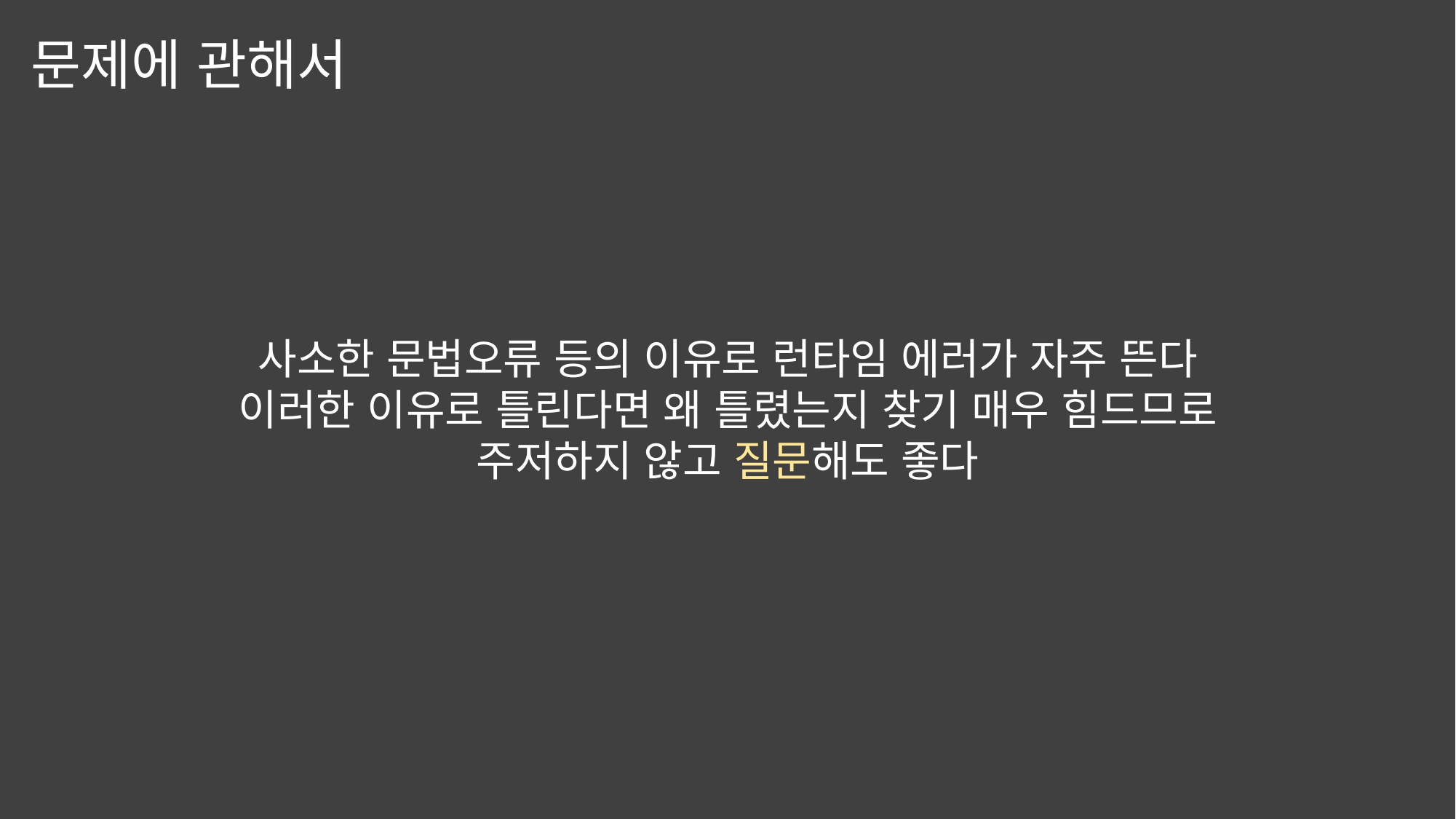

문제에 관해서
사소한 문법오류 등의 이유로 런타임 에러가 자주 뜬다
이러한 이유로 틀린다면 왜 틀렸는지 찾기 매우 힘드므로
주저하지 않고 질문해도 좋다